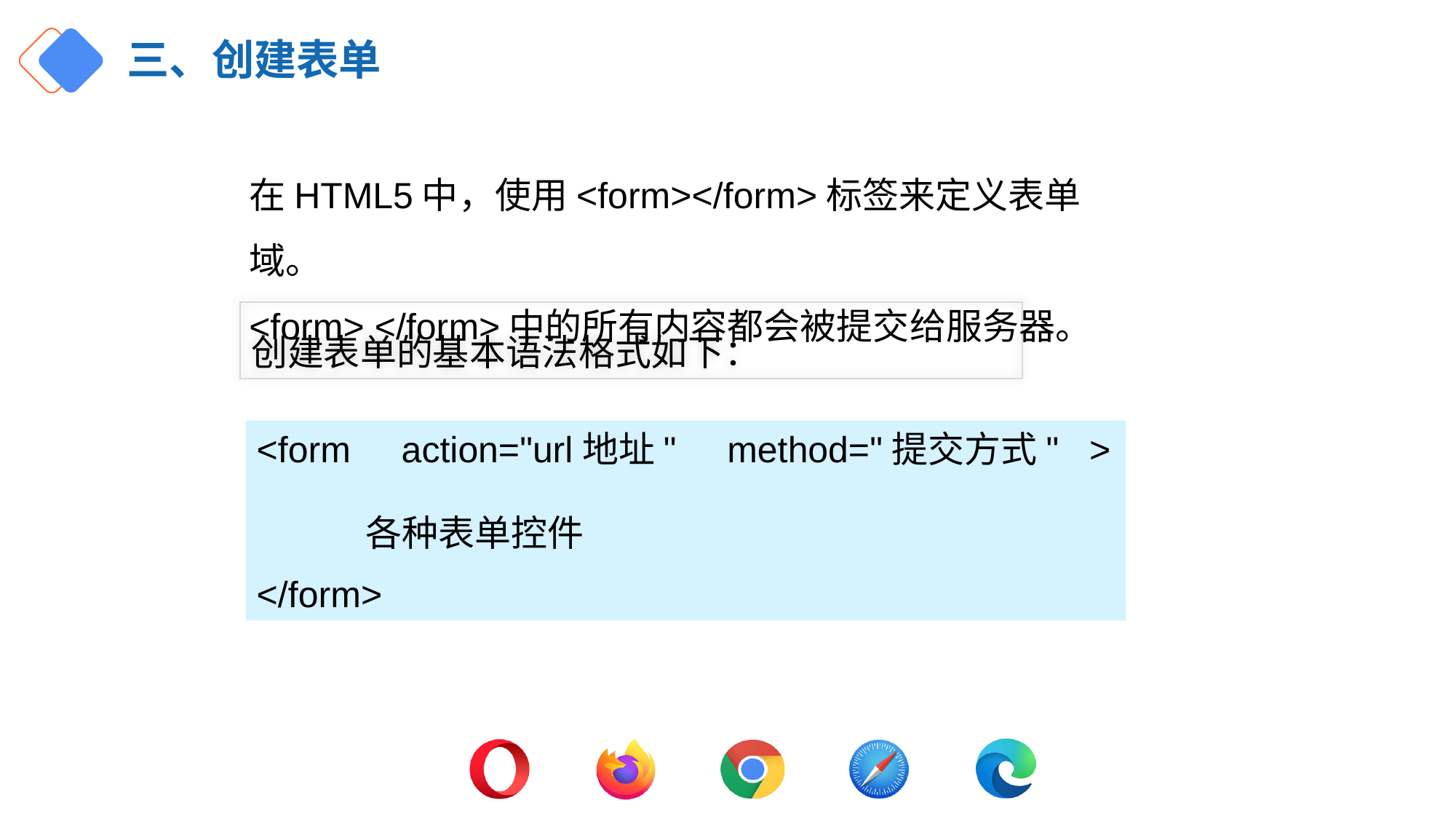

# 三、创建表单
在HTML5中，使用<form></form>标签来定义表单域。
<form> </form>中的所有内容都会被提交给服务器。
创建表单的基本语法格式如下：
<form     action="url地址"     method="提交方式"   >
	各种表单控件
</form>